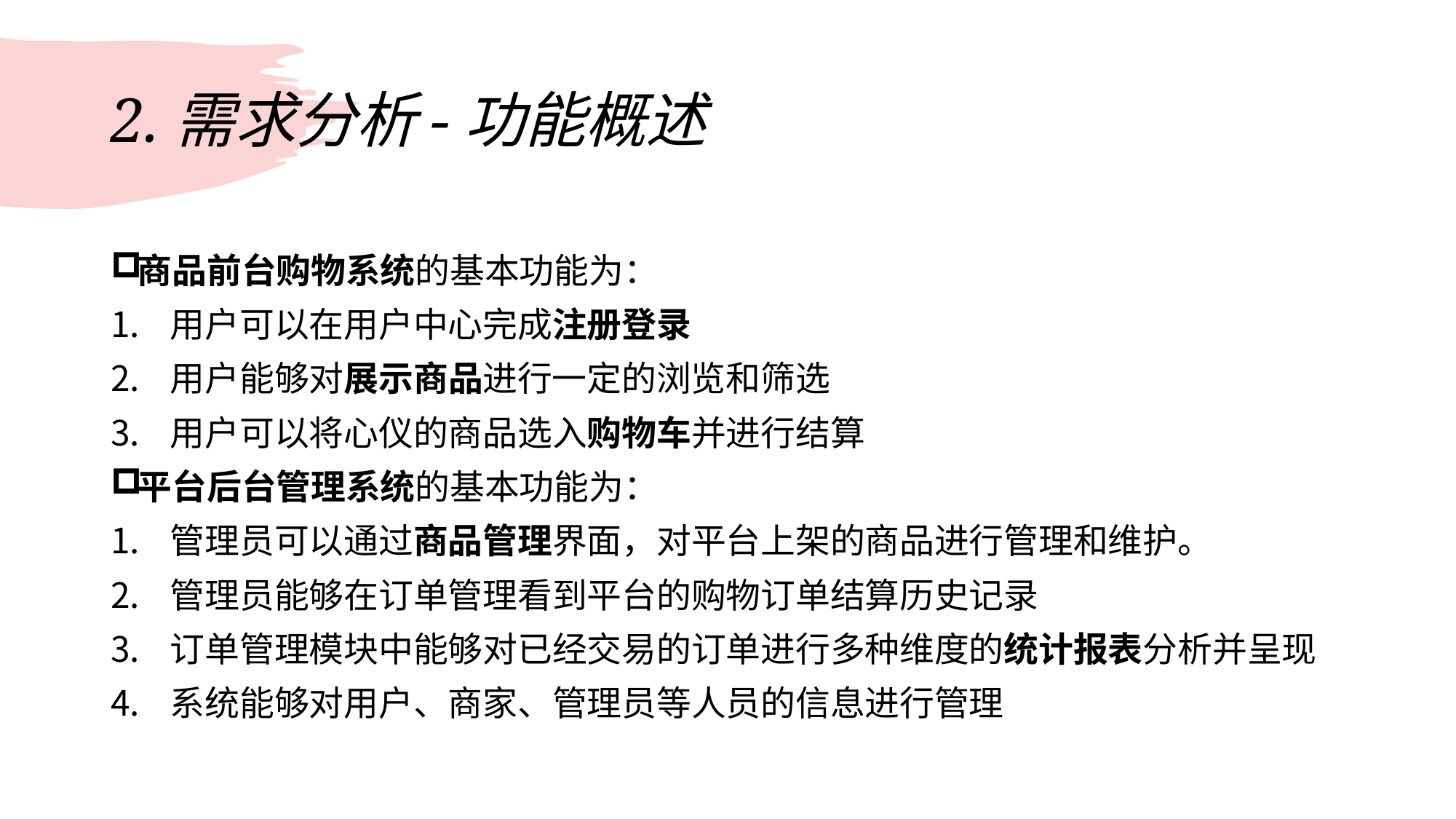

# 2.需求分析-功能概述
商品前台购物系统的基本功能为：
用户可以在用户中心完成注册登录
用户能够对展示商品进行一定的浏览和筛选
用户可以将心仪的商品选入购物车并进行结算
平台后台管理系统的基本功能为：
管理员可以通过商品管理界面，对平台上架的商品进行管理和维护。
管理员能够在订单管理看到平台的购物订单结算历史记录
订单管理模块中能够对已经交易的订单进行多种维度的统计报表分析并呈现
系统能够对用户、商家、管理员等人员的信息进行管理